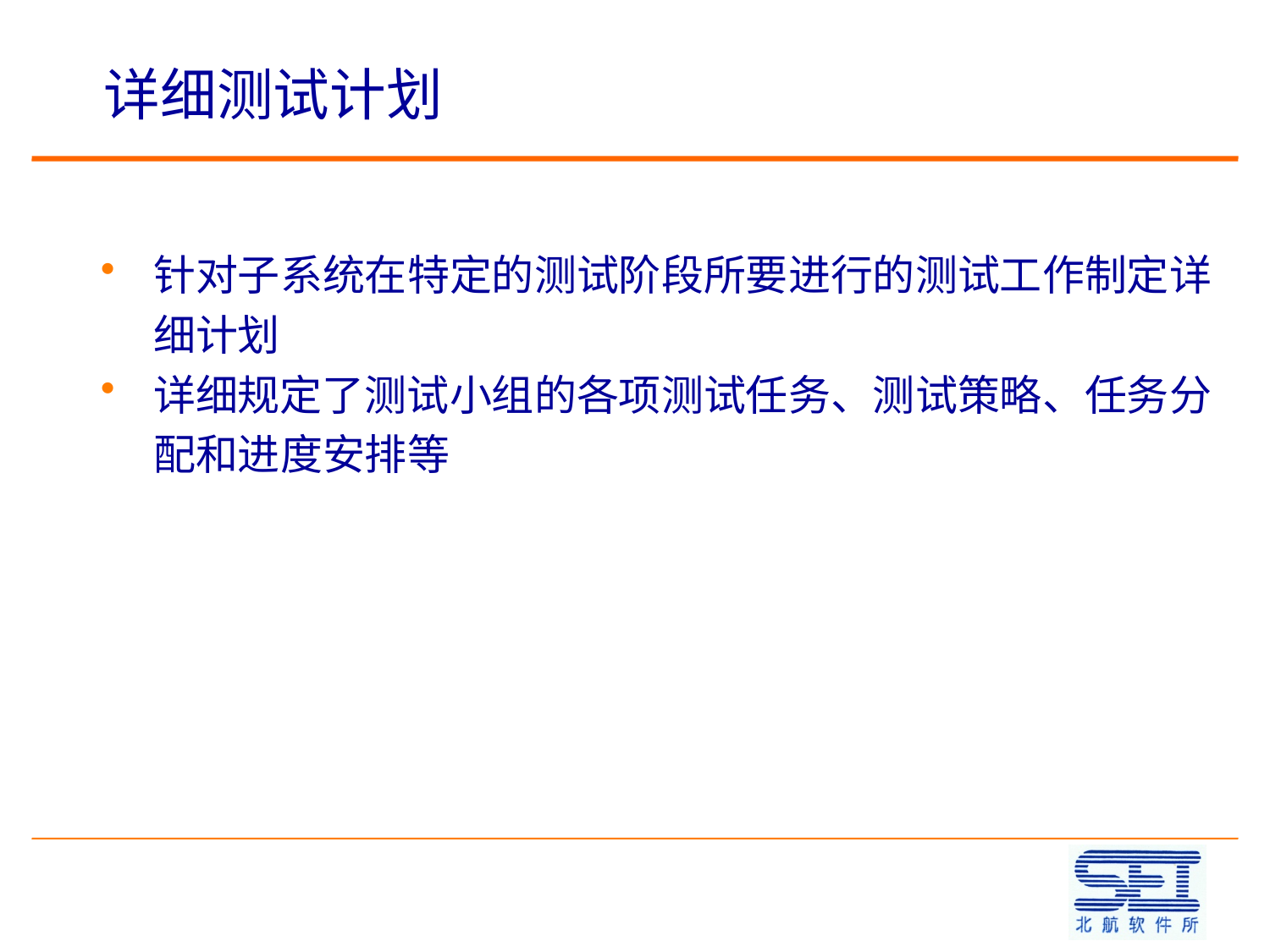

# 详细测试计划
针对子系统在特定的测试阶段所要进行的测试工作制定详细计划
详细规定了测试小组的各项测试任务、测试策略、任务分配和进度安排等